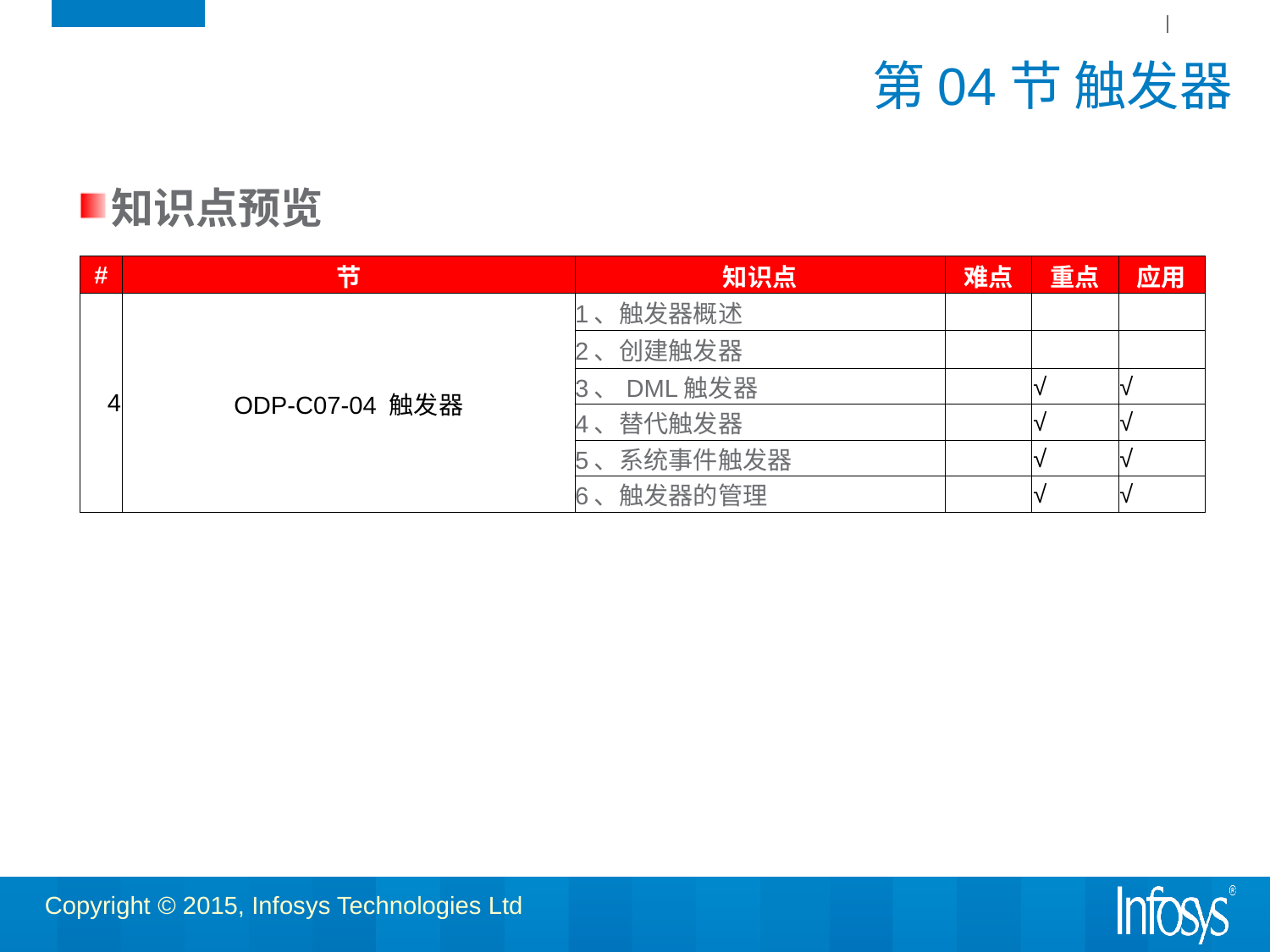

# 第04节 触发器
知识点预览
| # | 节 | 知识点 | 难点 | 重点 | 应用 |
| --- | --- | --- | --- | --- | --- |
| 4 | ODP-C07-04 触发器 | 1、触发器概述 |  |  |  |
|  |  | 2、创建触发器 |  |  |  |
|  |  | 3、DML触发器 |  | √ | √ |
|  |  | 4、替代触发器 |  | √ | √ |
|  |  | 5、系统事件触发器 |  | √ | √ |
|  |  | 6、触发器的管理 |  | √ | √ |